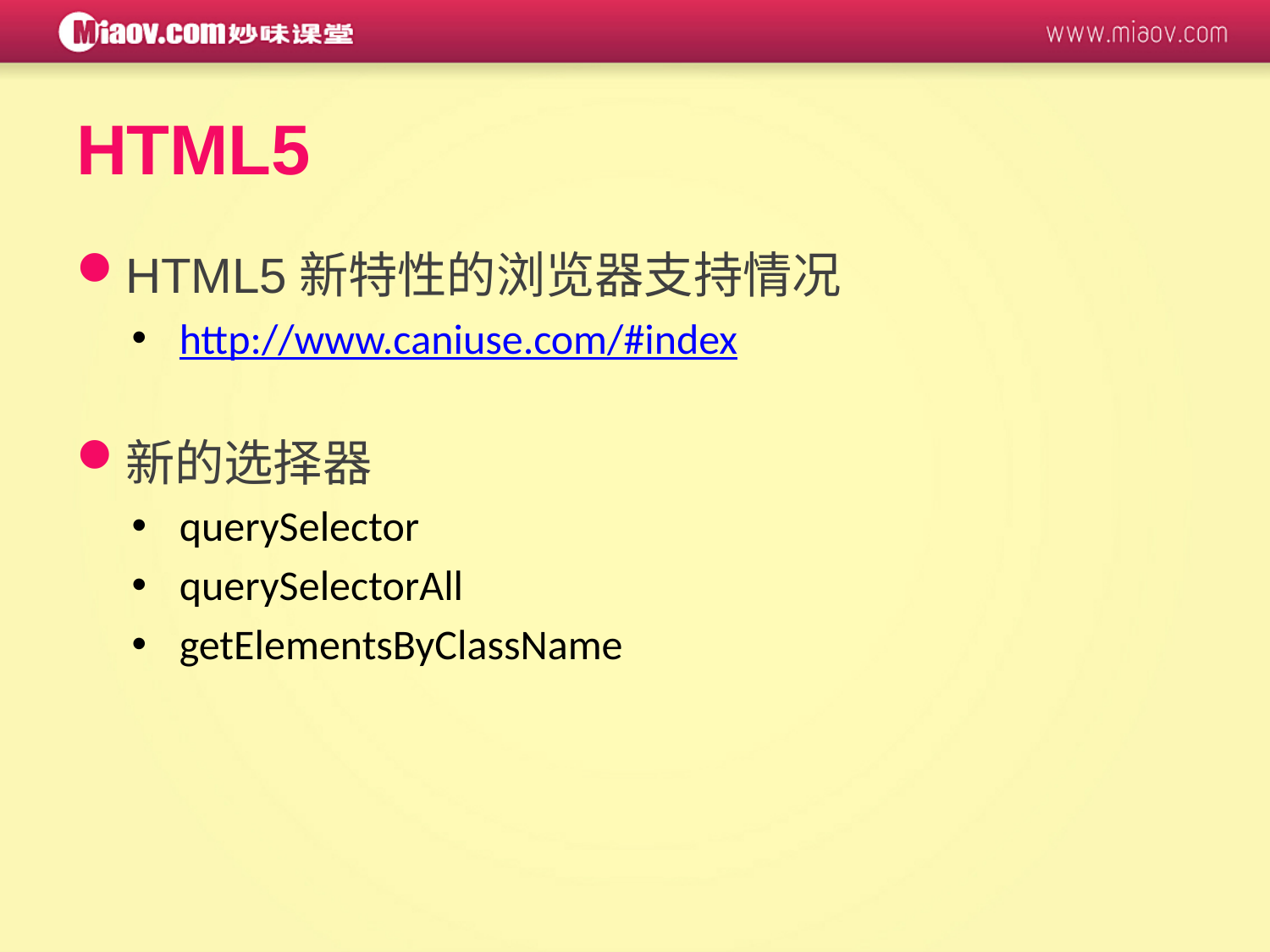

# HTML5
HTML5新特性的浏览器支持情况
http://www.caniuse.com/#index

新的选择器
querySelector
querySelectorAll
getElementsByClassName